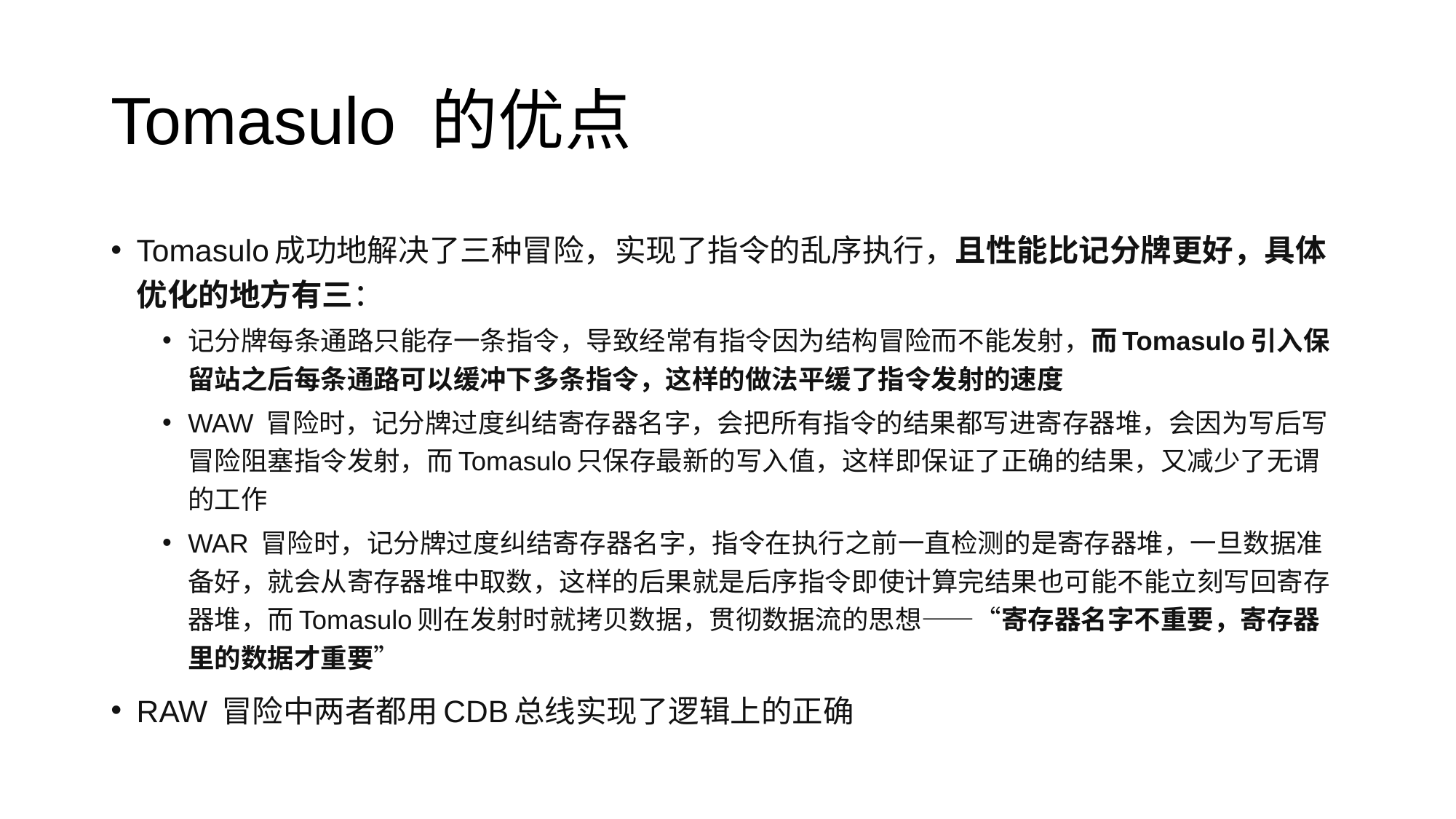

# Tomasulo 的优点
Tomasulo成功地解决了三种冒险，实现了指令的乱序执行，且性能比记分牌更好，具体优化的地方有三：
记分牌每条通路只能存一条指令，导致经常有指令因为结构冒险而不能发射，而Tomasulo引入保留站之后每条通路可以缓冲下多条指令，这样的做法平缓了指令发射的速度
WAW 冒险时，记分牌过度纠结寄存器名字，会把所有指令的结果都写进寄存器堆，会因为写后写冒险阻塞指令发射，而Tomasulo只保存最新的写入值，这样即保证了正确的结果，又减少了无谓的工作
WAR 冒险时，记分牌过度纠结寄存器名字，指令在执行之前一直检测的是寄存器堆，一旦数据准备好，就会从寄存器堆中取数，这样的后果就是后序指令即使计算完结果也可能不能立刻写回寄存器堆，而Tomasulo则在发射时就拷贝数据，贯彻数据流的思想——“寄存器名字不重要，寄存器里的数据才重要”
RAW 冒险中两者都用CDB总线实现了逻辑上的正确